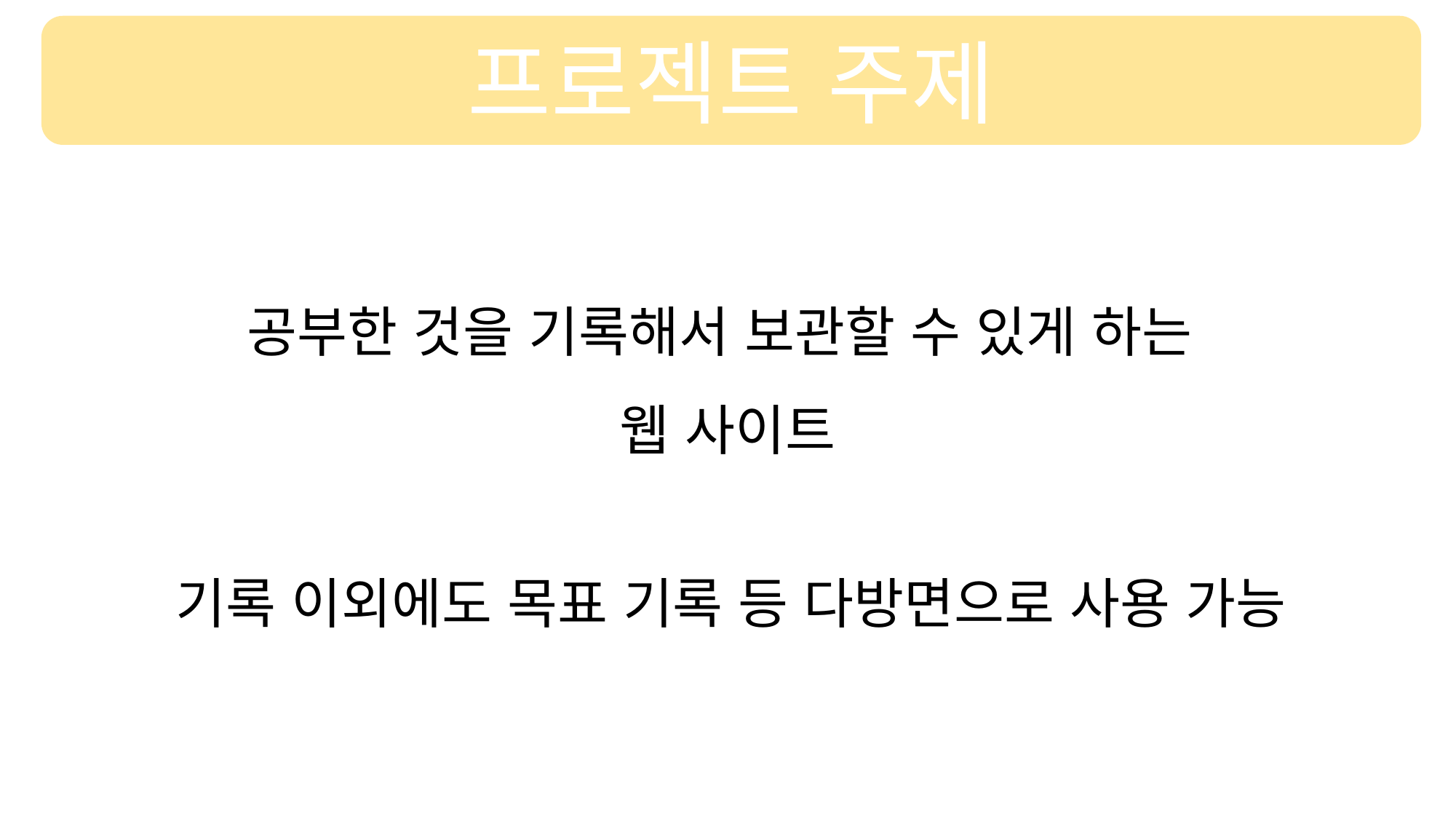

프로젝트 주제
공부한 것을 기록해서 보관할 수 있게 하는
웹 사이트
기록 이외에도 목표 기록 등 다방면으로 사용 가능